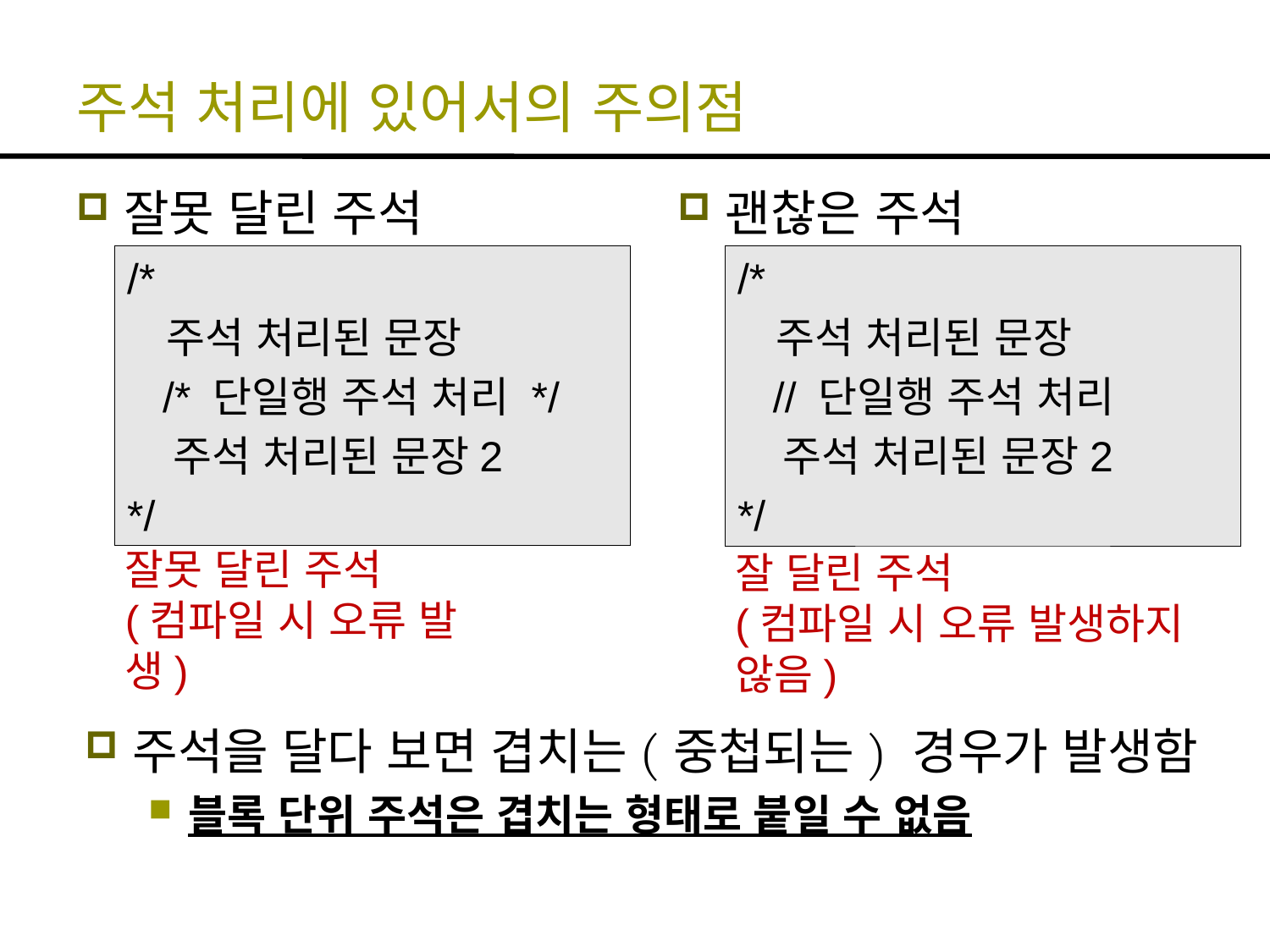

# 주석 처리에 있어서의 주의점
잘못 달린 주석
괜찮은 주석
/*
   주석 처리된 문장
   /* 단일행 주석 처리 */
   주석 처리된 문장2
*/
/*
   주석 처리된 문장
   // 단일행 주석 처리
   주석 처리된 문장2
*/
잘못 달린 주석
(컴파일 시 오류 발생)
잘 달린 주석
(컴파일 시 오류 발생하지 않음)
주석을 달다 보면 겹치는(중첩되는) 경우가 발생함
블록 단위 주석은 겹치는 형태로 붙일 수 없음